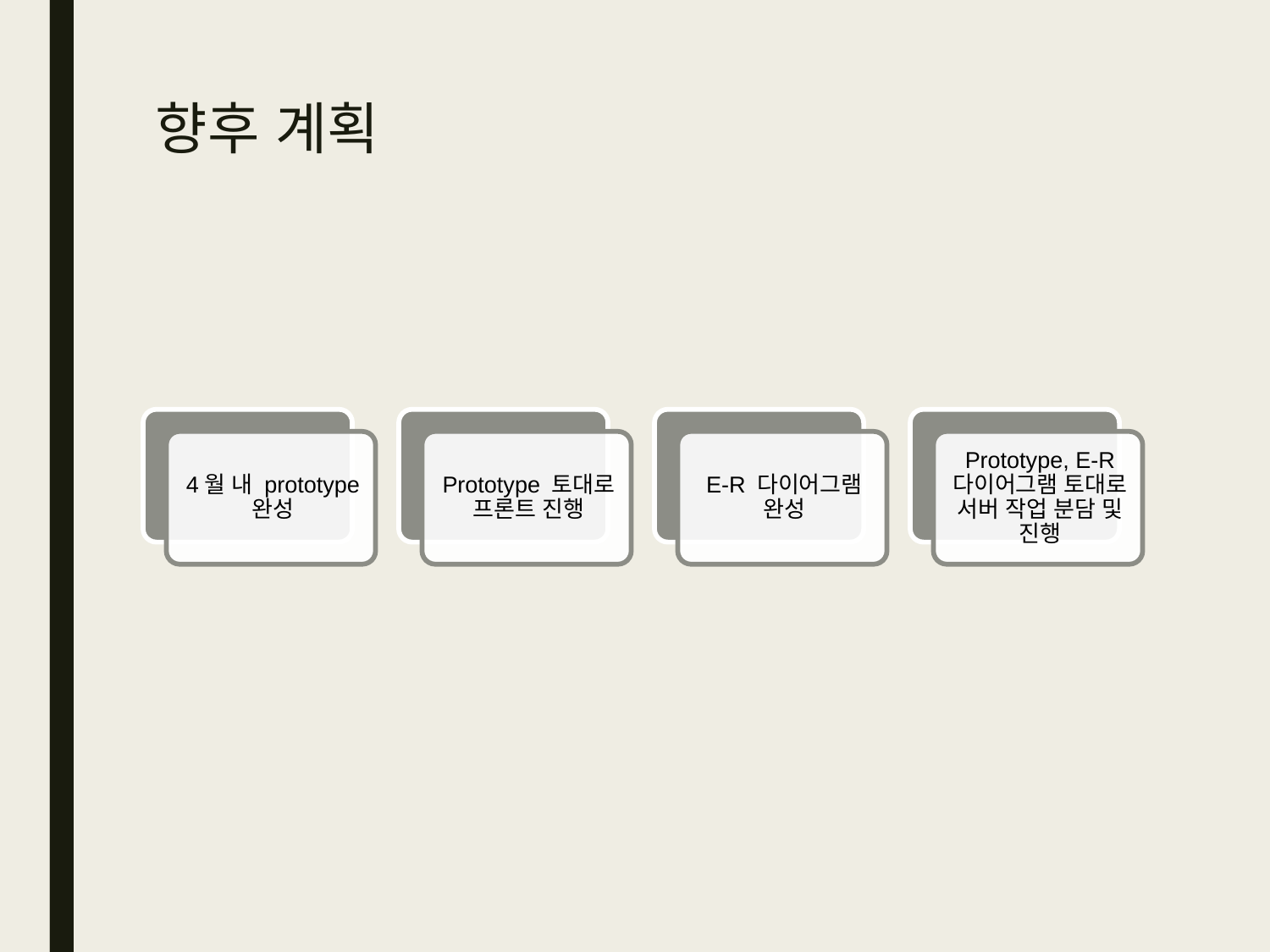

# 향후 계획
4월 내 prototype 완성
Prototype 토대로 프론트 진행
E-R 다이어그램 완성
Prototype, E-R 다이어그램 토대로 서버 작업 분담 및 진행